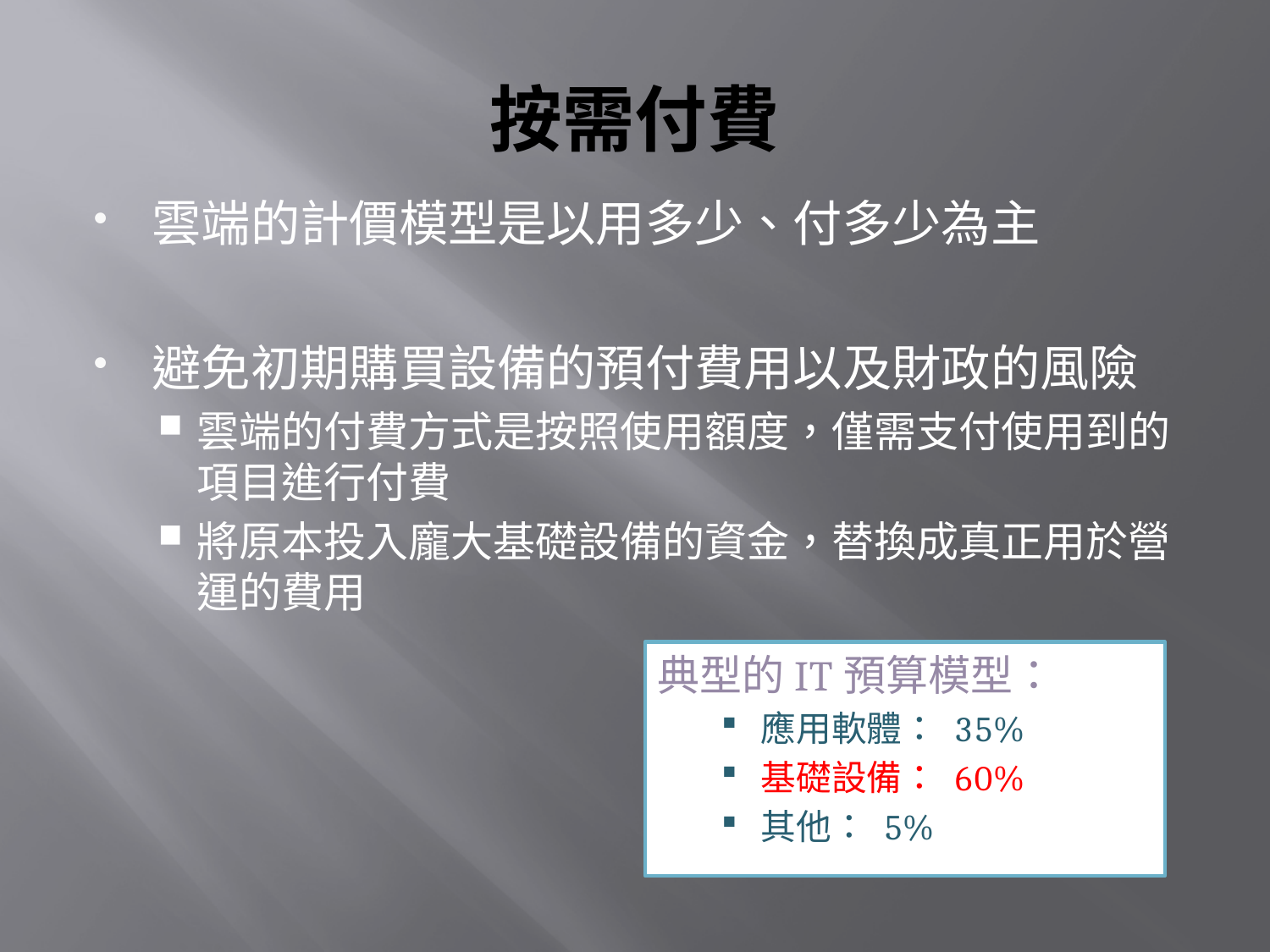

# 按需付費
雲端的計價模型是以用多少、付多少為主

避免初期購買設備的預付費用以及財政的風險
雲端的付費方式是按照使用額度，僅需支付使用到的項目進行付費
將原本投入龐大基礎設備的資金，替換成真正用於營運的費用
典型的IT預算模型：
應用軟體： 35%
基礎設備： 60%
其他： 5%